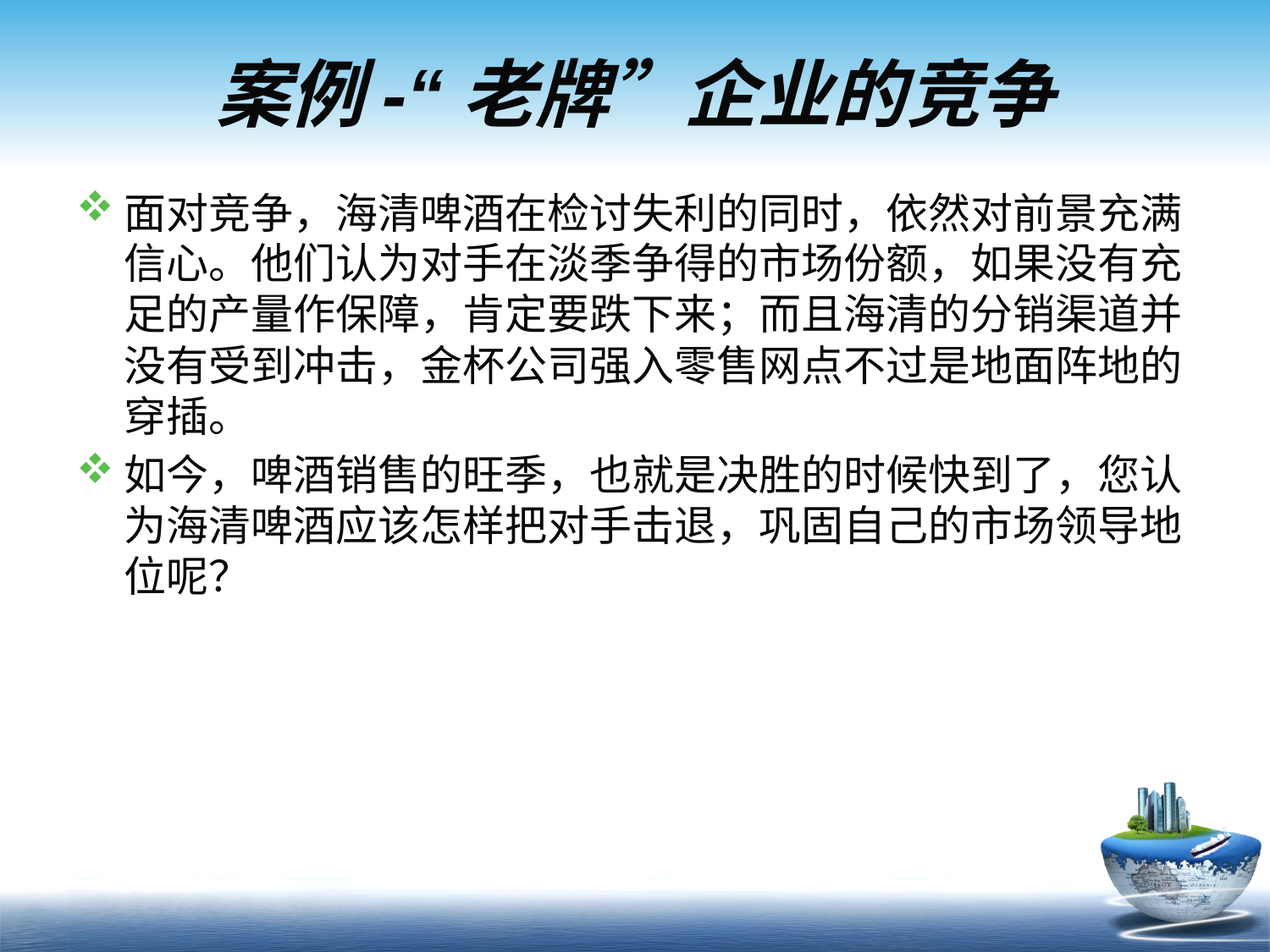

# 案例-“老牌”企业的竞争
面对竞争，海清啤酒在检讨失利的同时，依然对前景充满信心。他们认为对手在淡季争得的市场份额，如果没有充足的产量作保障，肯定要跌下来；而且海清的分销渠道并没有受到冲击，金杯公司强入零售网点不过是地面阵地的穿插。
如今，啤酒销售的旺季，也就是决胜的时候快到了，您认为海清啤酒应该怎样把对手击退，巩固自己的市场领导地位呢？